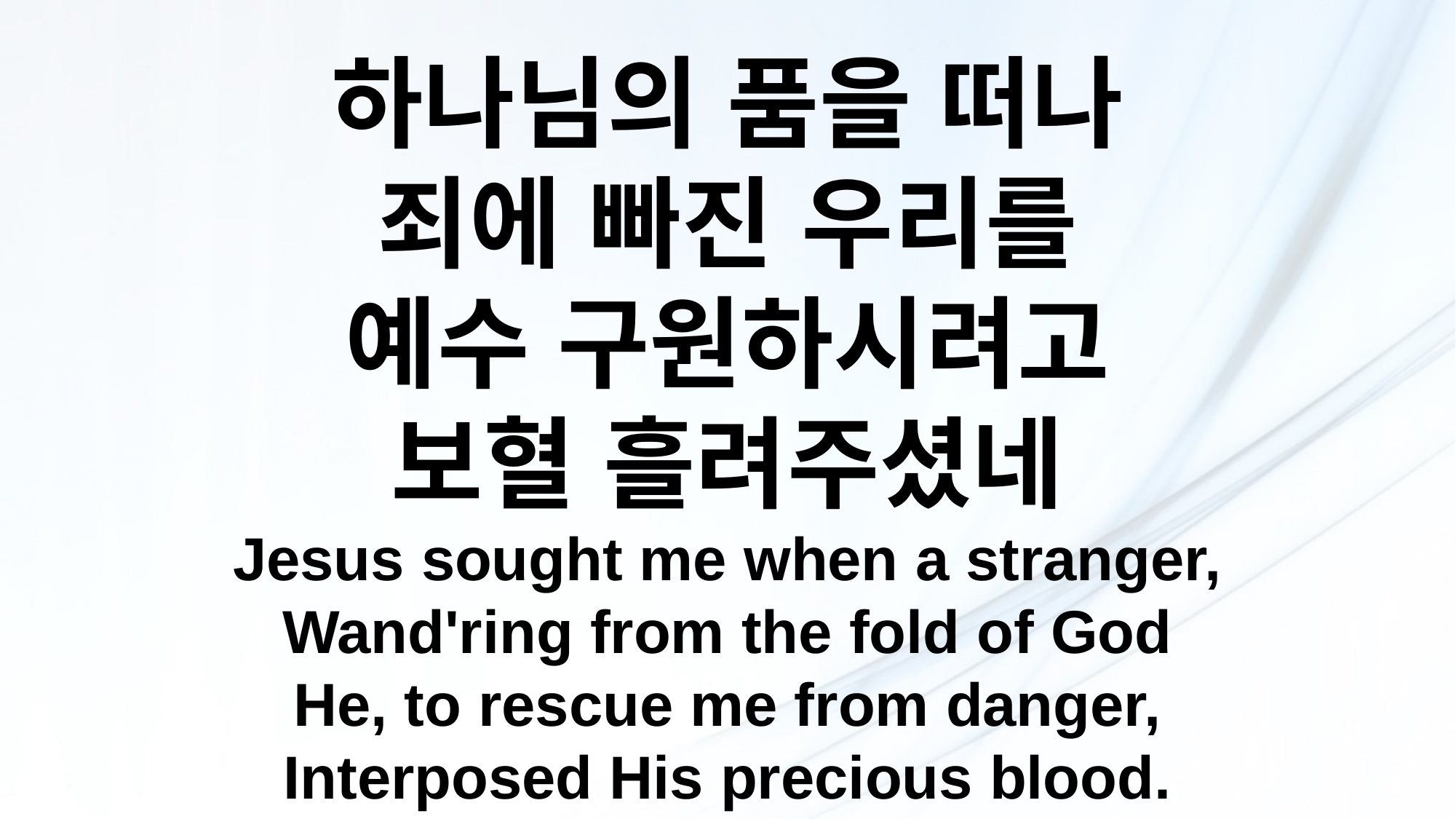

하나님의 품을 떠나
죄에 빠진 우리를
예수 구원하시려고
보혈 흘려주셨네
Jesus sought me when a stranger,
Wand'ring from the fold of God
He, to rescue me from danger,
Interposed His precious blood.